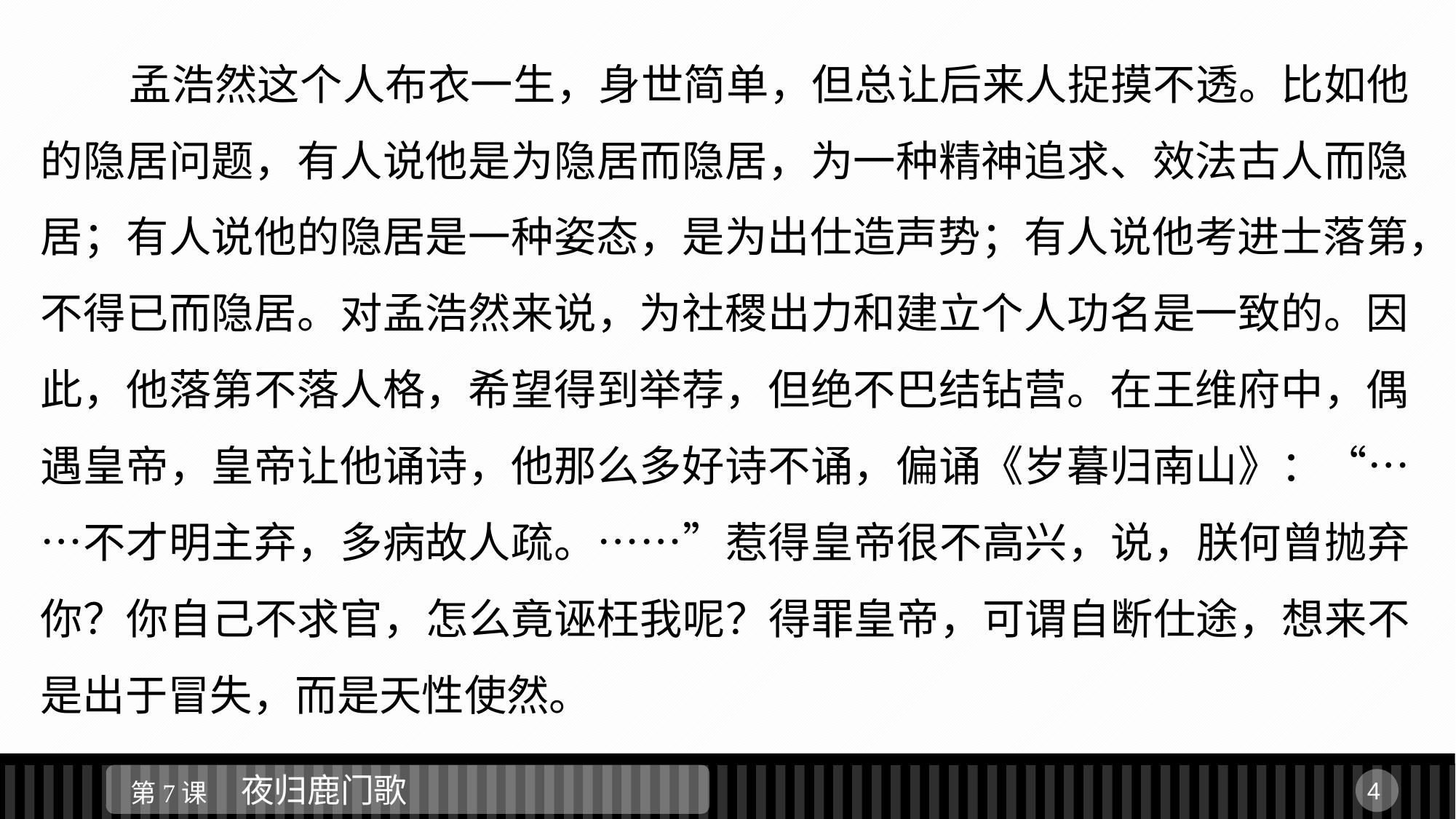

孟浩然这个人布衣一生，身世简单，但总让后来人捉摸不透。比如他的隐居问题，有人说他是为隐居而隐居，为一种精神追求、效法古人而隐居；有人说他的隐居是一种姿态，是为出仕造声势；有人说他考进士落第，不得已而隐居。对孟浩然来说，为社稷出力和建立个人功名是一致的。因此，他落第不落人格，希望得到举荐，但绝不巴结钻营。在王维府中，偶遇皇帝，皇帝让他诵诗，他那么多好诗不诵，偏诵《岁暮归南山》：“……不才明主弃，多病故人疏。……”惹得皇帝很不高兴，说，朕何曾抛弃你？你自己不求官，怎么竟诬枉我呢？得罪皇帝，可谓自断仕途，想来不是出于冒失，而是天性使然。